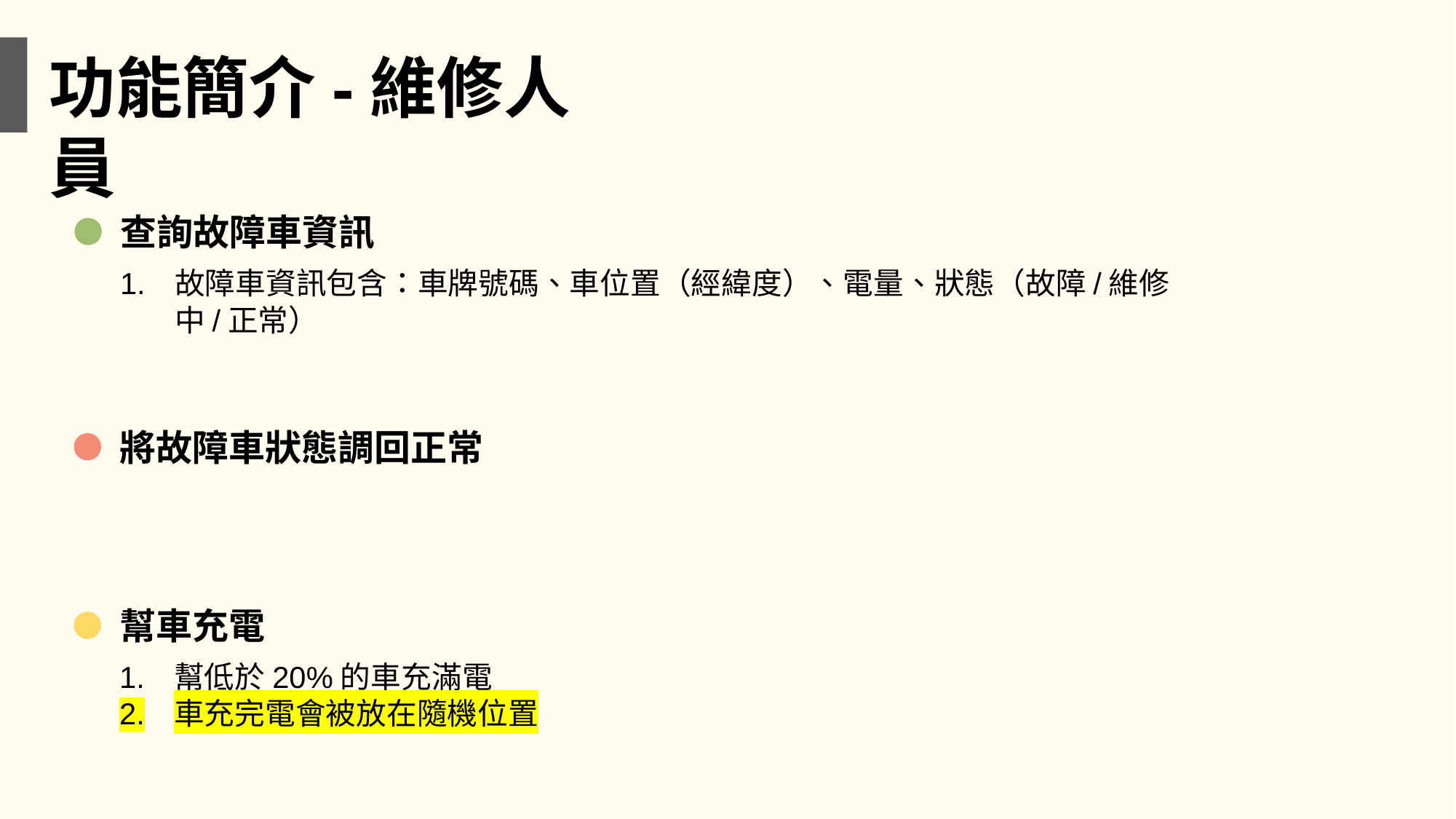

功能簡介-維修人員
查詢故障車資訊
故障車資訊包含：車牌號碼、車位置（經緯度）、電量、狀態（故障/維修中/正常）

將故障車狀態調回正常

幫車充電
幫低於20%的車充滿電
車充完電會被放在隨機位置